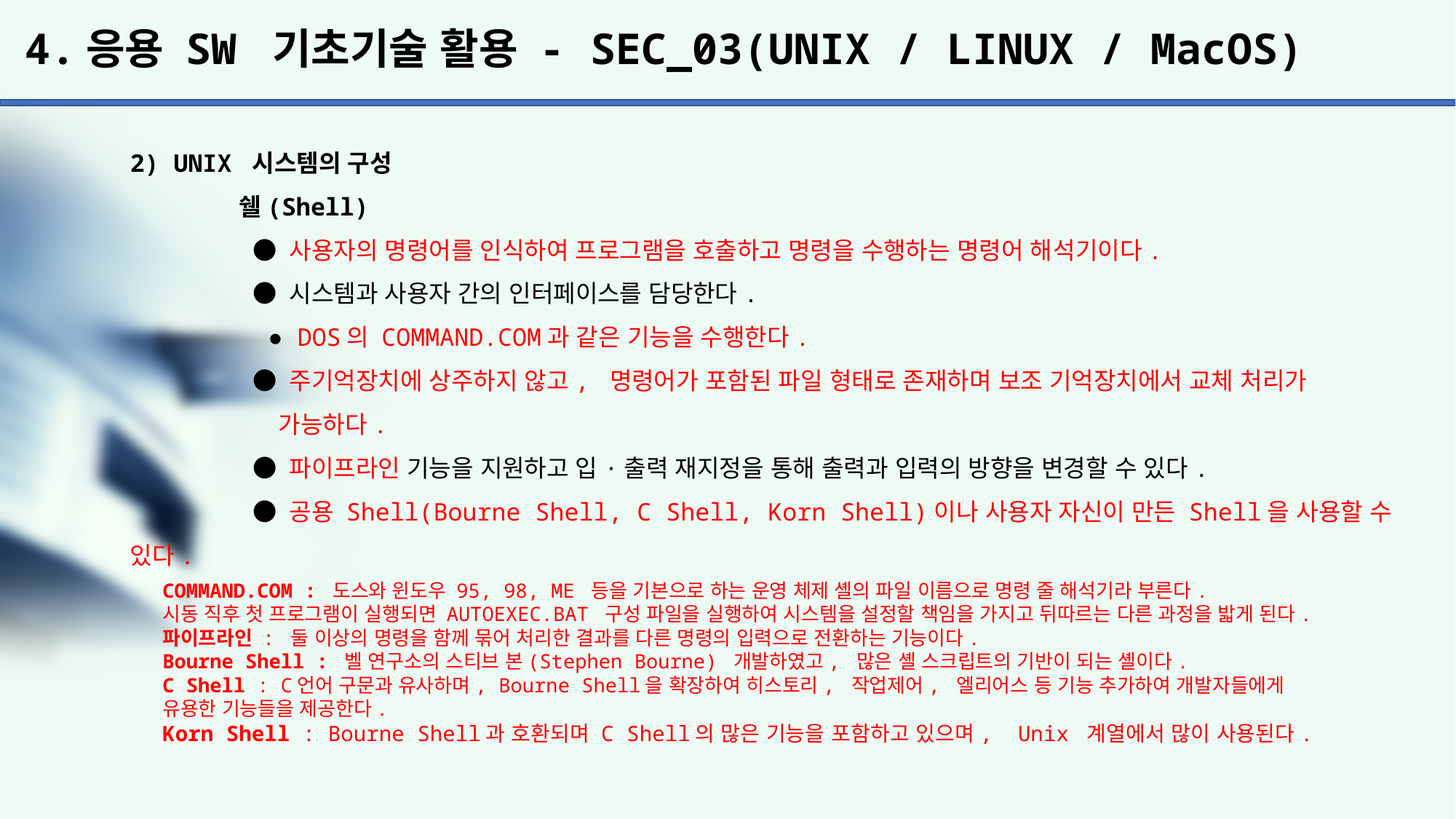

# 4.응용 SW 기초기술 활용 - SEC_03(UNIX / LINUX / MacOS)
2) UNIX 시스템의 구성
	쉘(Shell)
	  ● 사용자의 명령어를 인식하여 프로그램을 호출하고 명령을 수행하는 명령어 해석기이다.
	  ● 시스템과 사용자 간의 인터페이스를 담당한다.
	  ● DOS의 COMMAND.COM과 같은 기능을 수행한다.
	  ● 주기억장치에 상주하지 않고, 명령어가 포함된 파일 형태로 존재하며 보조 기억장치에서 교체 처리가
	     가능하다.
	  ● 파이프라인 기능을 지원하고 입·출력 재지정을 통해 출력과 입력의 방향을 변경할 수 있다.
	  ● 공용 Shell(Bourne Shell, C Shell, Korn Shell)이나 사용자 자신이 만든 Shell을 사용할 수 있다.
COMMAND.COM : 도스와 윈도우 95, 98, ME 등을 기본으로 하는 운영 체제 셸의 파일 이름으로 명령 줄 해석기라 부른다.
시동 직후 첫 프로그램이 실행되면 AUTOEXEC.BAT 구성 파일을 실행하여 시스템을 설정할 책임을 가지고 뒤따르는 다른 과정을 밟게 된다.
파이프라인 : 둘 이상의 명령을 함께 묶어 처리한 결과를 다른 명령의 입력으로 전환하는 기능이다.
Bourne Shell : 벨 연구소의 스티브 본(Stephen Bourne) 개발하였고, 많은 셸 스크립트의 기반이 되는 셸이다.
C Shell : C언어 구문과 유사하며, Bourne Shell을 확장하여 히스토리, 작업제어, 엘리어스 등 기능 추가하여 개발자들에게 유용한 기능들을 제공한다.
Korn Shell : Bourne Shell과 호환되며 C Shell의 많은 기능을 포함하고 있으며,  Unix 계열에서 많이 사용된다.